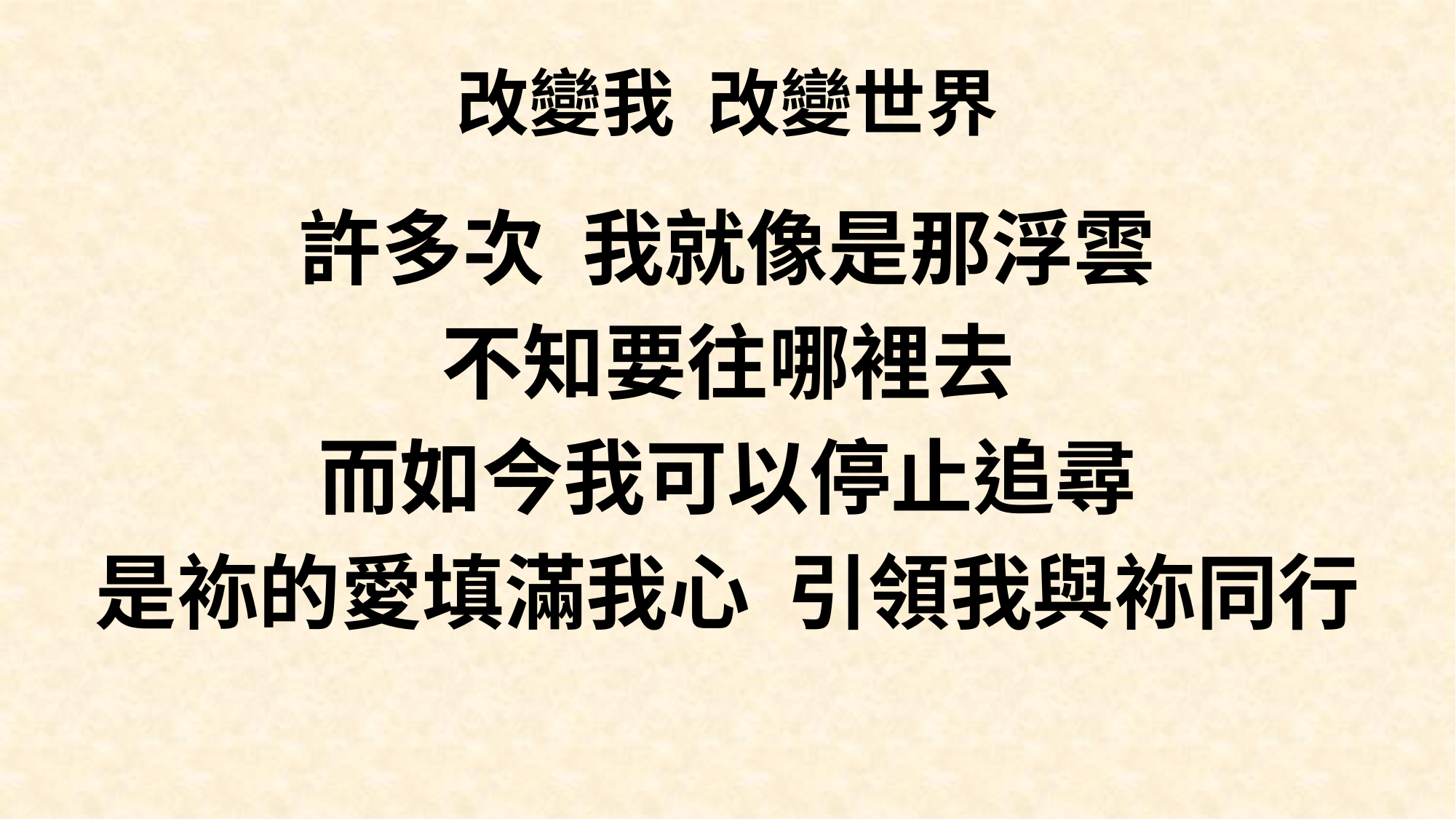

# 改變我  改變世界
許多次  我就像是那浮雲
不知要往哪裡去
而如今我可以停止追尋
是袮的愛填滿我心  引領我與袮同行